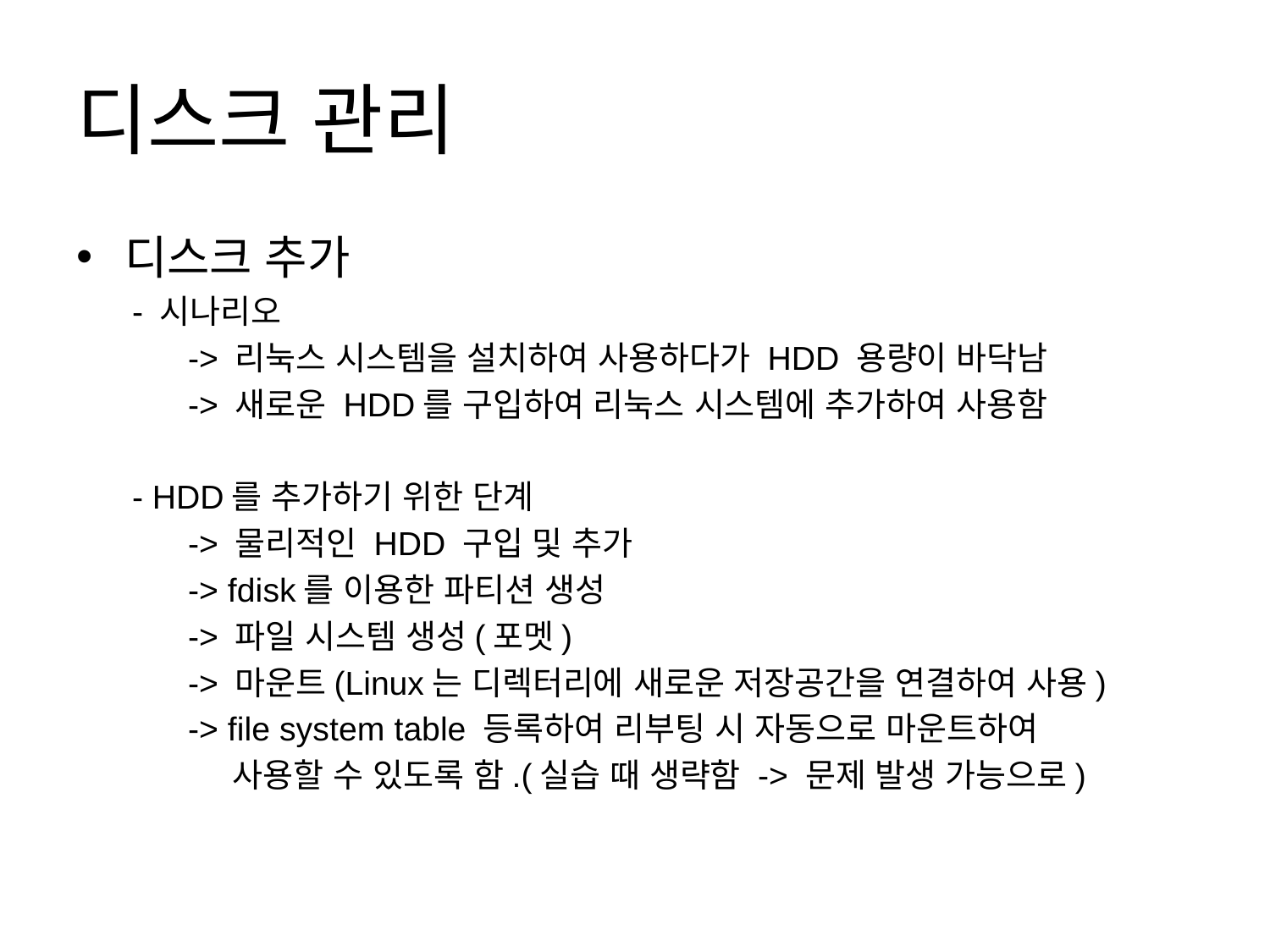

# 디스크 관리
디스크 추가
      - 시나리오
            -> 리눅스 시스템을 설치하여 사용하다가 HDD 용량이 바닥남
            -> 새로운 HDD를 구입하여 리눅스 시스템에 추가하여 사용함

      - HDD를 추가하기 위한 단계
            -> 물리적인 HDD 구입 및 추가
            -> fdisk를 이용한 파티션 생성
            -> 파일 시스템 생성(포멧)
            -> 마운트(Linux는 디렉터리에 새로운 저장공간을 연결하여 사용)
            -> file system table 등록하여 리부팅 시 자동으로 마운트하여
                사용할 수 있도록 함.(실습 때 생략함 -> 문제 발생 가능으로)